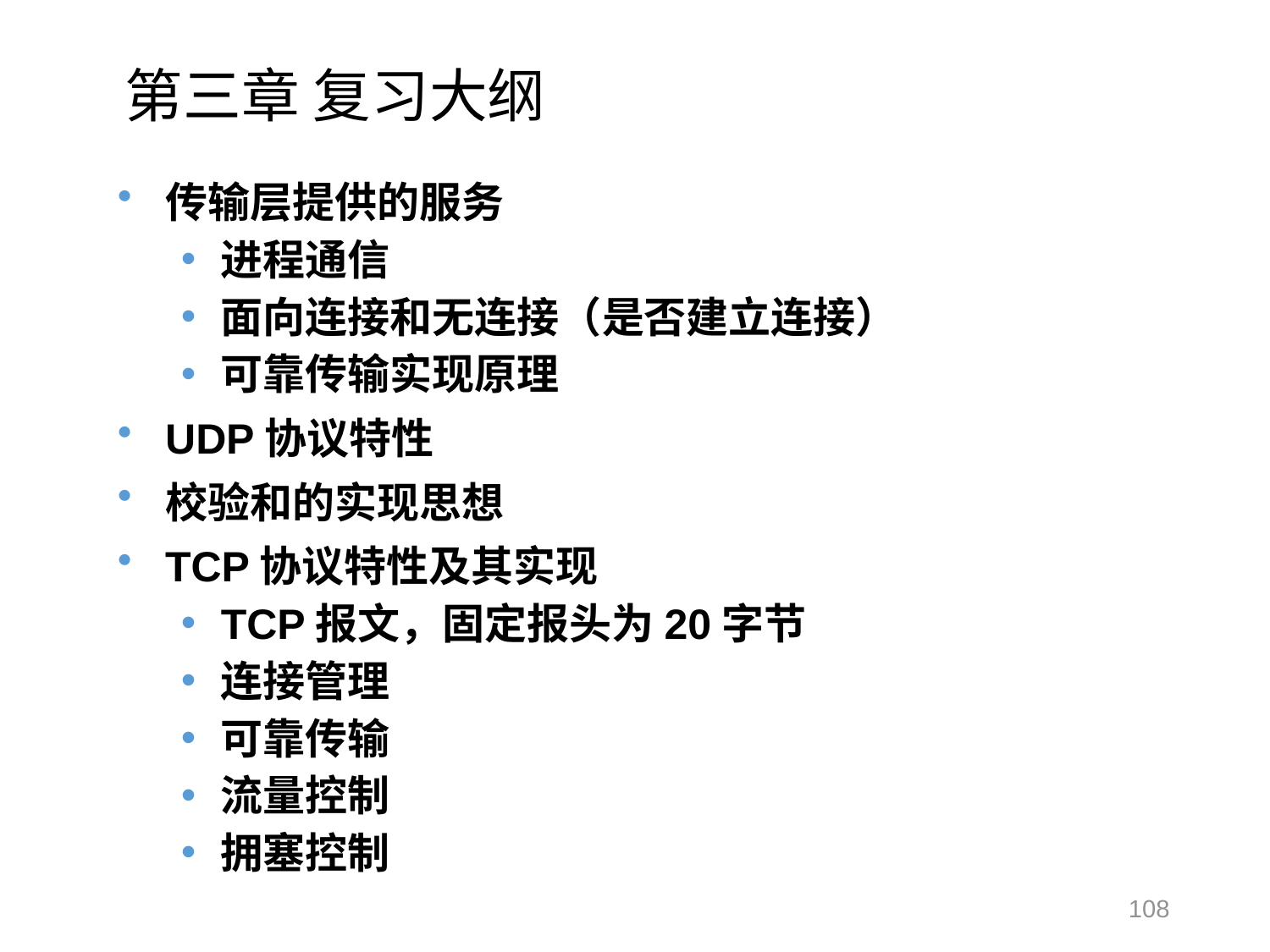

# 第三章 复习大纲
传输层提供的服务
进程通信
面向连接和无连接（是否建立连接）
可靠传输实现原理
UDP协议特性
校验和的实现思想
TCP协议特性及其实现
TCP报文，固定报头为20字节
连接管理
可靠传输
流量控制
拥塞控制
108